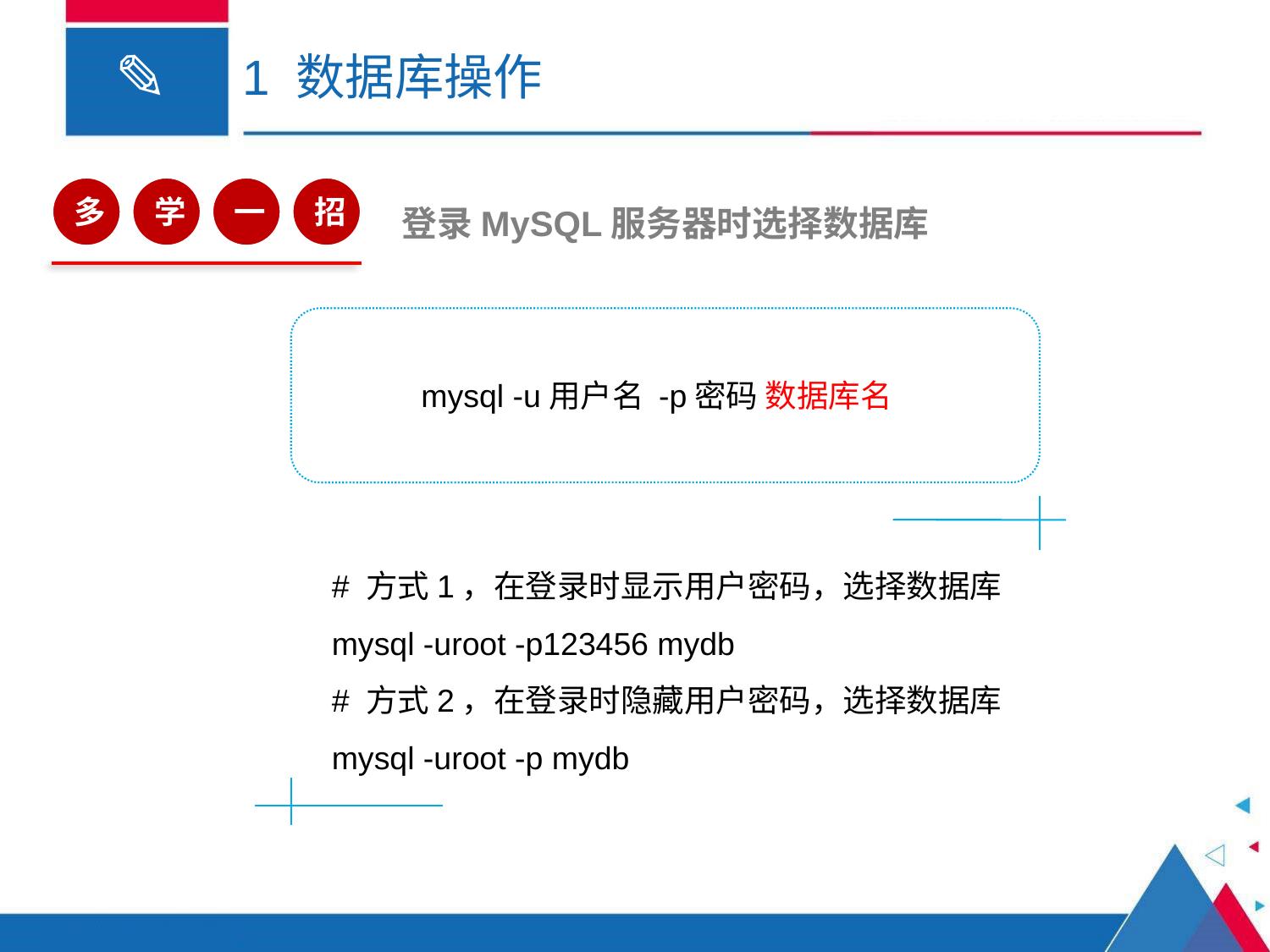

# 1 数据库操作
多
学
一
招
登录MySQL服务器时选择数据库

mysql -u用户名 -p密码 数据库名
# 方式1，在登录时显示用户密码，选择数据库
mysql -uroot -p123456 mydb
# 方式2，在登录时隐藏用户密码，选择数据库
mysql -uroot -p mydb